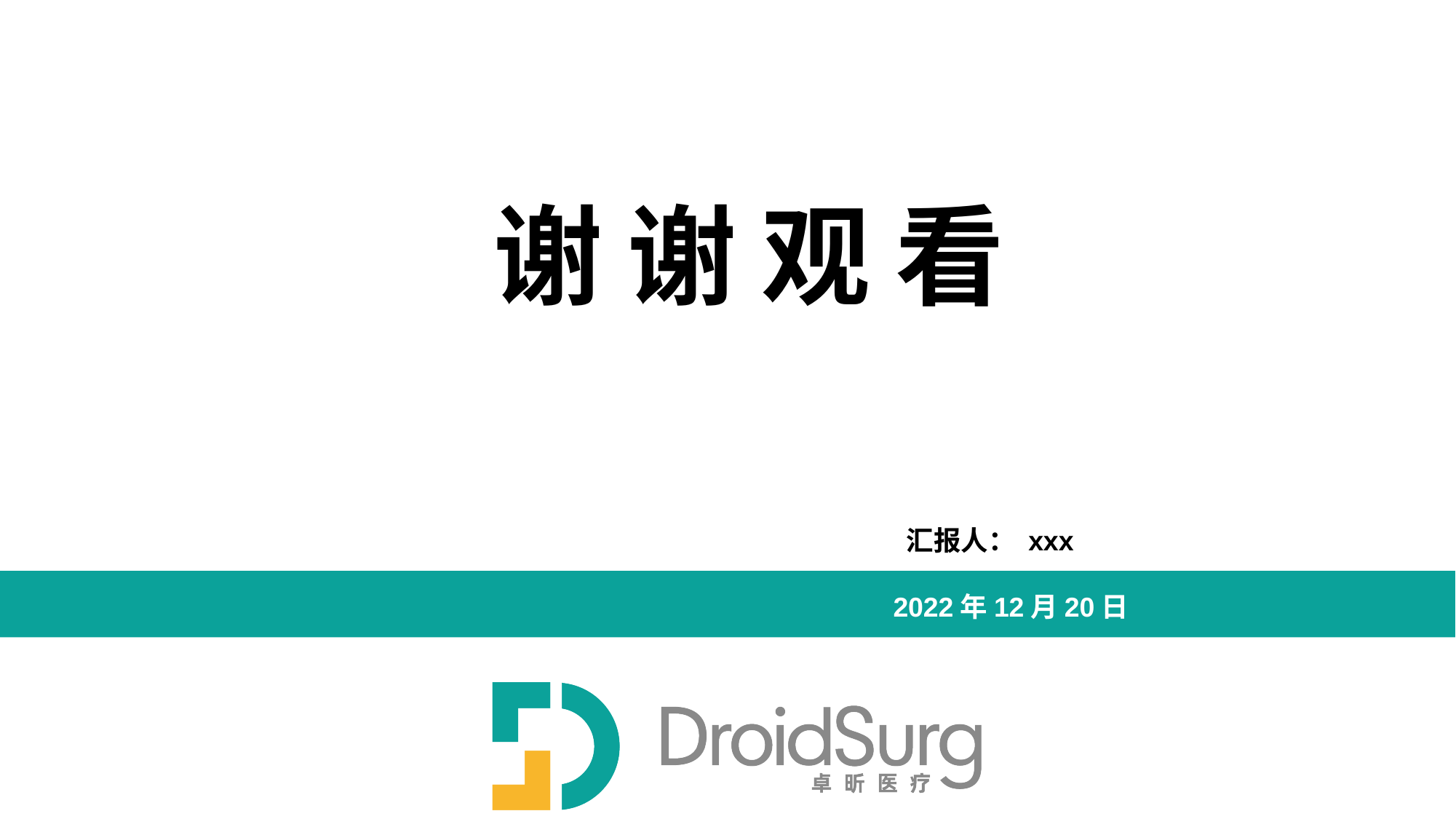

# 谢 谢 观 看
汇报人： xxx
2022年12月20日